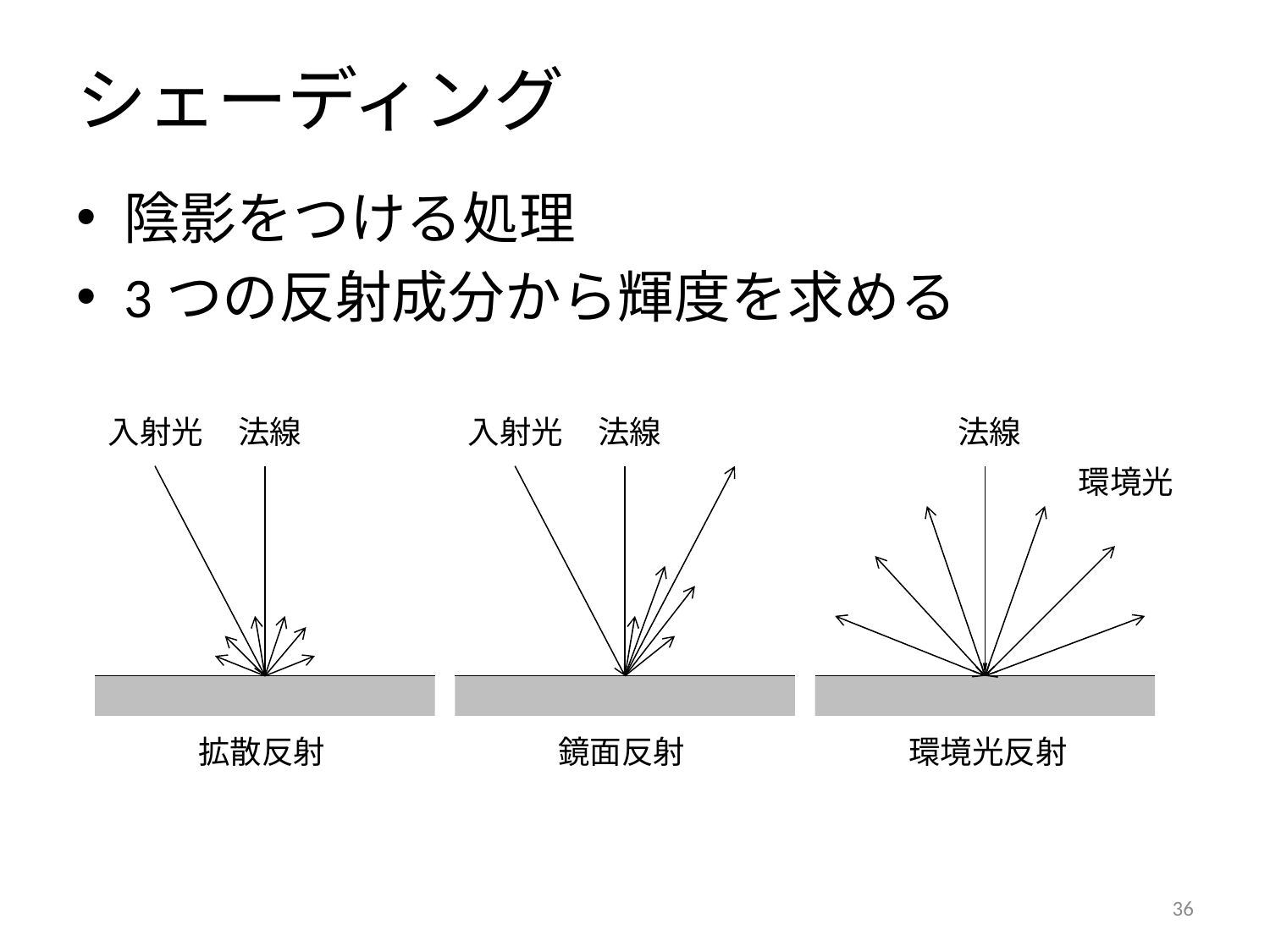

# シェーディング
陰影をつける処理
3つの反射成分から輝度を求める
入射光
法線
入射光
法線
法線
環境光

拡散反射
鏡面反射
環境光反射
36